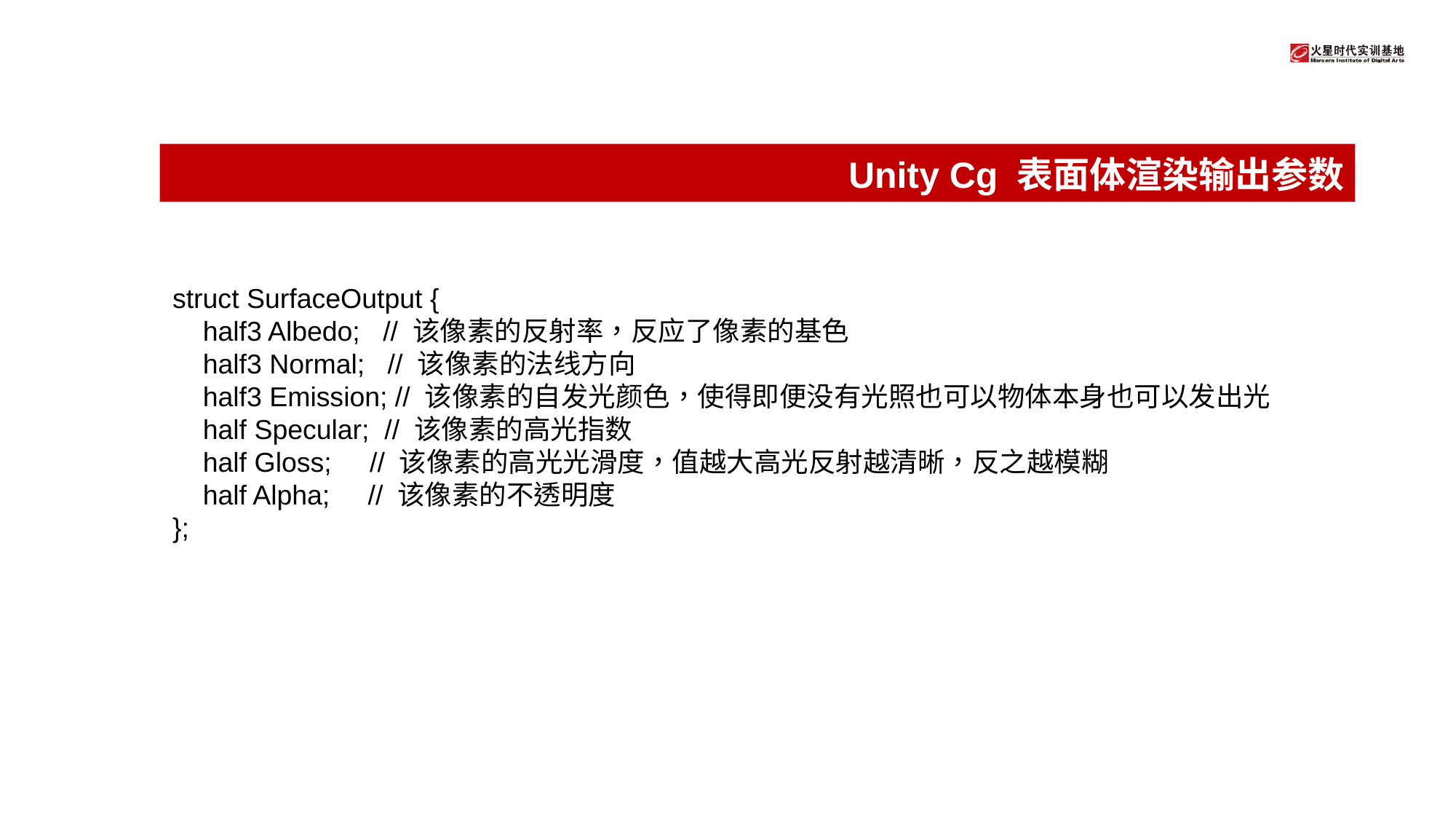

# Unity Cg 表面体渲染输出参数
struct SurfaceOutput {
    half3 Albedo;   // 该像素的反射率，反应了像素的基色
    half3 Normal;   // 该像素的法线方向
    half3 Emission; // 该像素的自发光颜色，使得即便没有光照也可以物体本身也可以发出光
    half Specular;  // 该像素的高光指数
    half Gloss;     // 该像素的高光光滑度，值越大高光反射越清晰，反之越模糊
    half Alpha;     // 该像素的不透明度
};